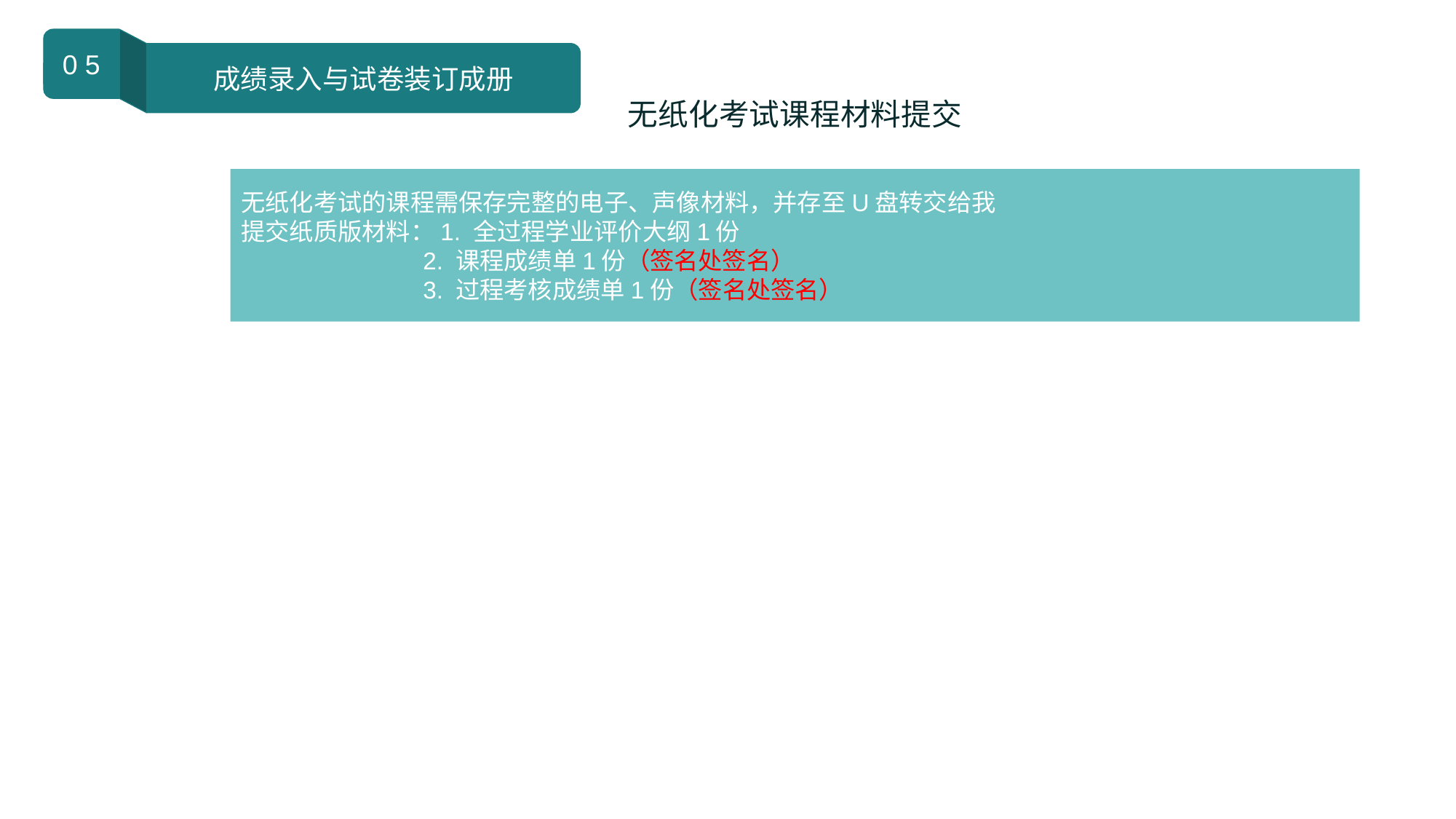

0 5

成绩录入与试卷装订成册
无纸化考试课程材料提交
无纸化考试的课程需保存完整的电子、声像材料，并存至U盘转交给我
提交纸质版材料：1. 全过程学业评价大纲1份
                           2. 课程成绩单1份（签名处签名）
                           3. 过程考核成绩单1份（签名处签名）
试卷评阅结束后2周内提交以下材料：